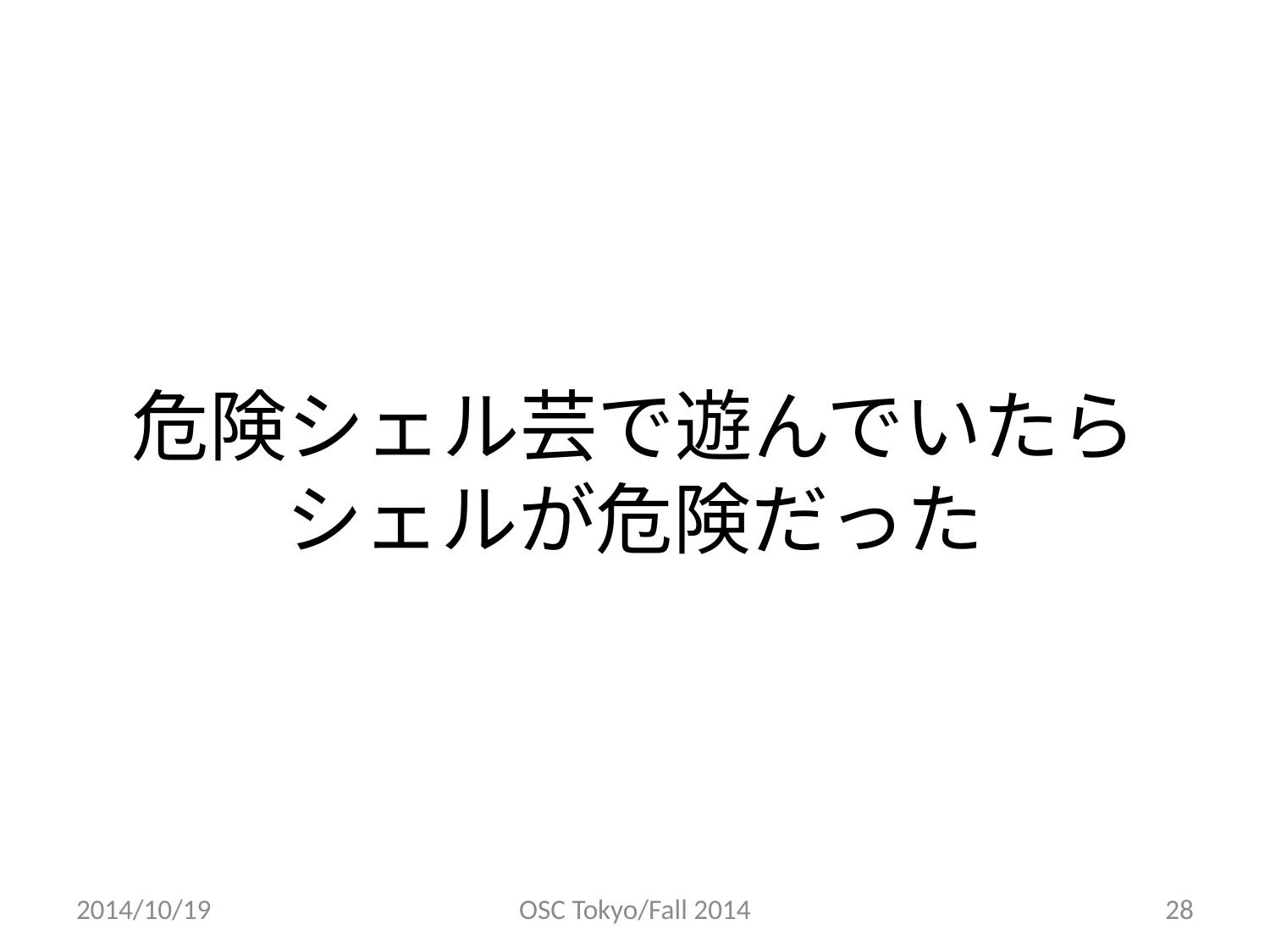

# 危険シェル芸で遊んでいたら シェルが危険だった
2014/10/19
OSC Tokyo/Fall 2014
28